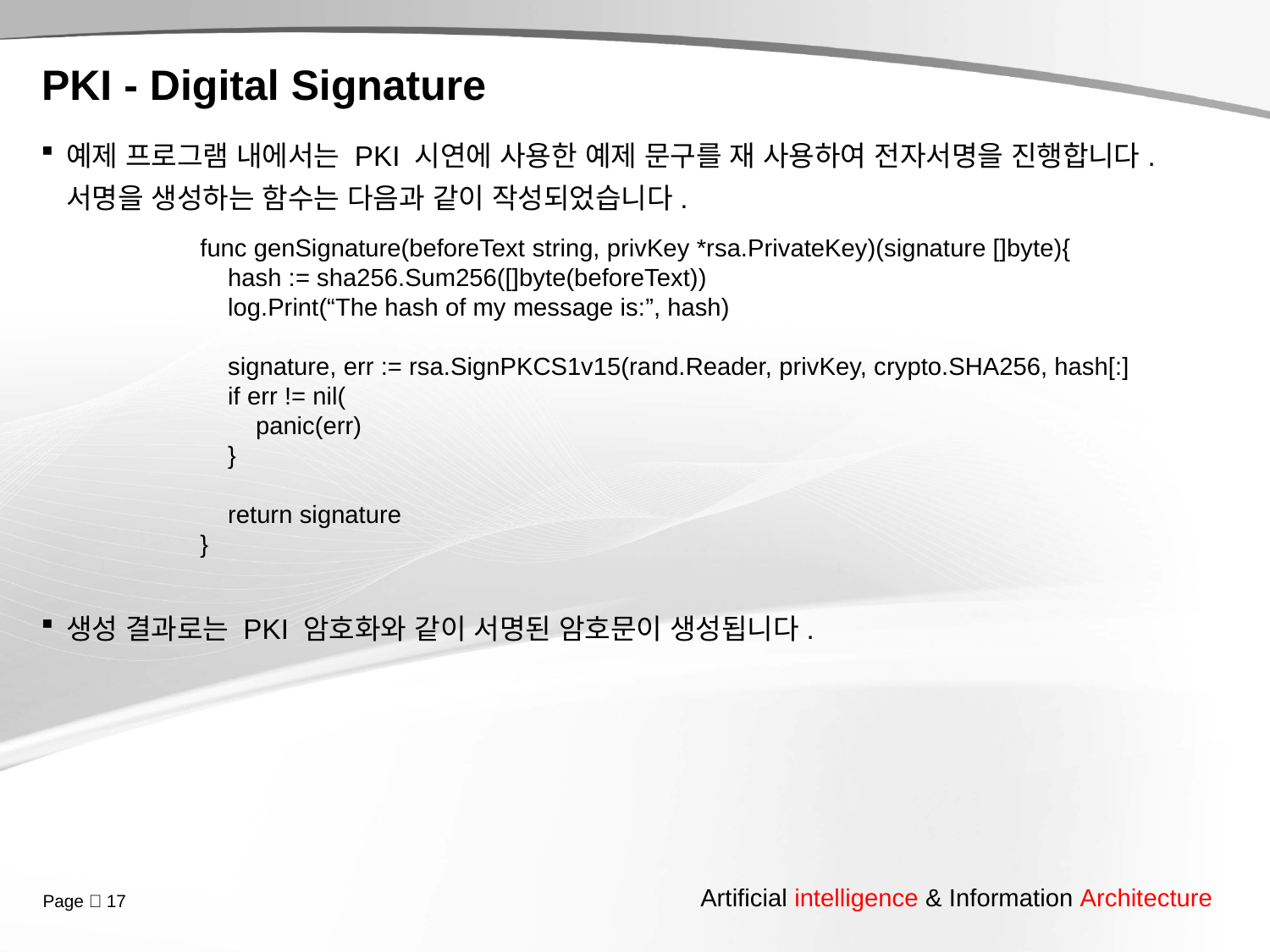

# PKI - Digital Signature
예제 프로그램 내에서는 PKI 시연에 사용한 예제 문구를 재 사용하여 전자서명을 진행합니다. 서명을 생성하는 함수는 다음과 같이 작성되었습니다.

생성 결과로는 PKI 암호화와 같이 서명된 암호문이 생성됩니다.
func genSignature(beforeText string, privKey *rsa.PrivateKey)(signature []byte){
    hash := sha256.Sum256([]byte(beforeText))
    log.Print(“The hash of my message is:”, hash)

    signature, err := rsa.SignPKCS1v15(rand.Reader, privKey, crypto.SHA256, hash[:]
    if err != nil(
        panic(err)
    }

    return signature
}